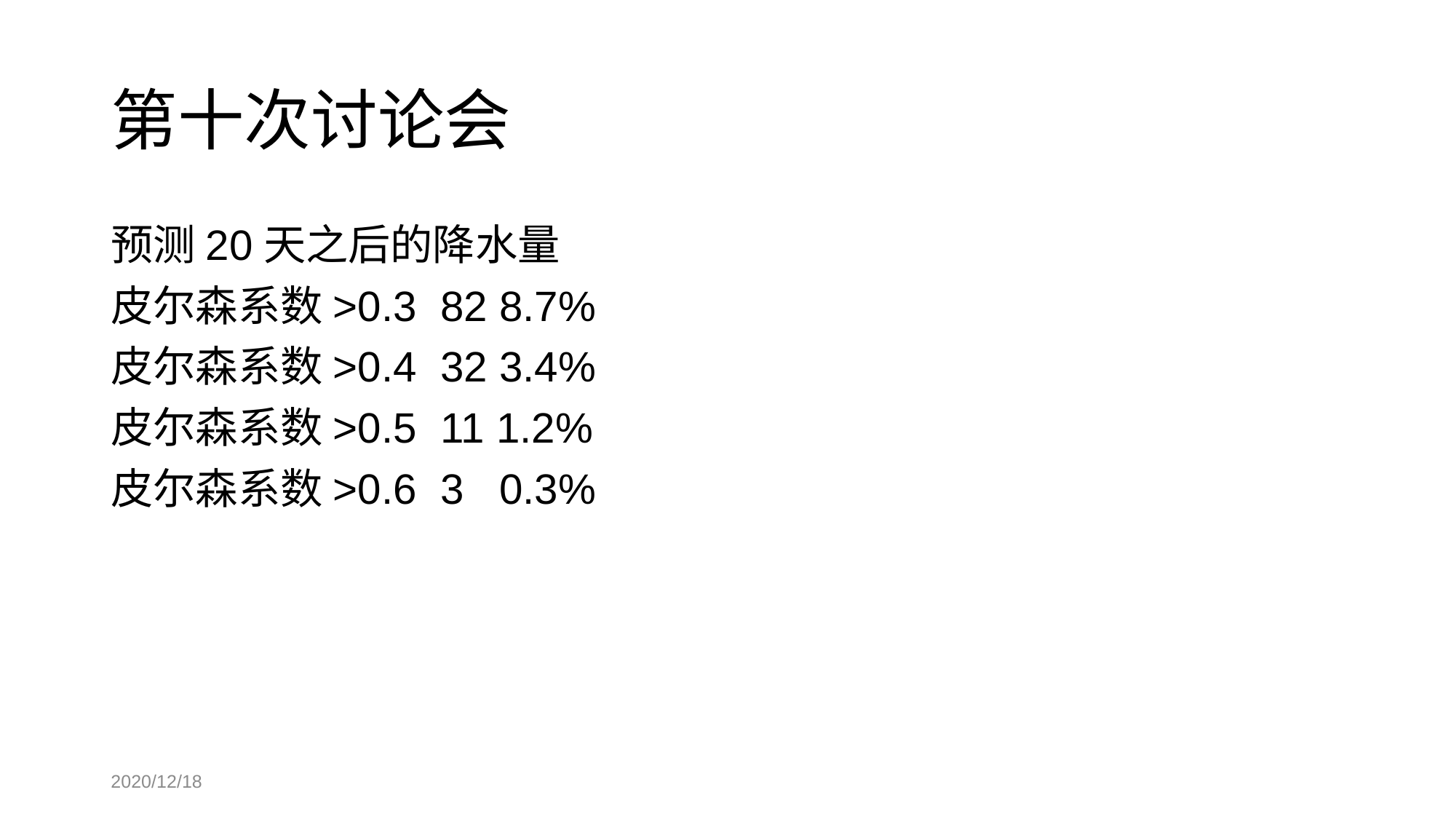

# 第十次讨论会
预测20天之后的降水量
皮尔森系数>0.3  82 8.7%
皮尔森系数>0.4  32 3.4%
皮尔森系数>0.5  11 1.2%
皮尔森系数>0.6  3   0.3%

2020/12/18